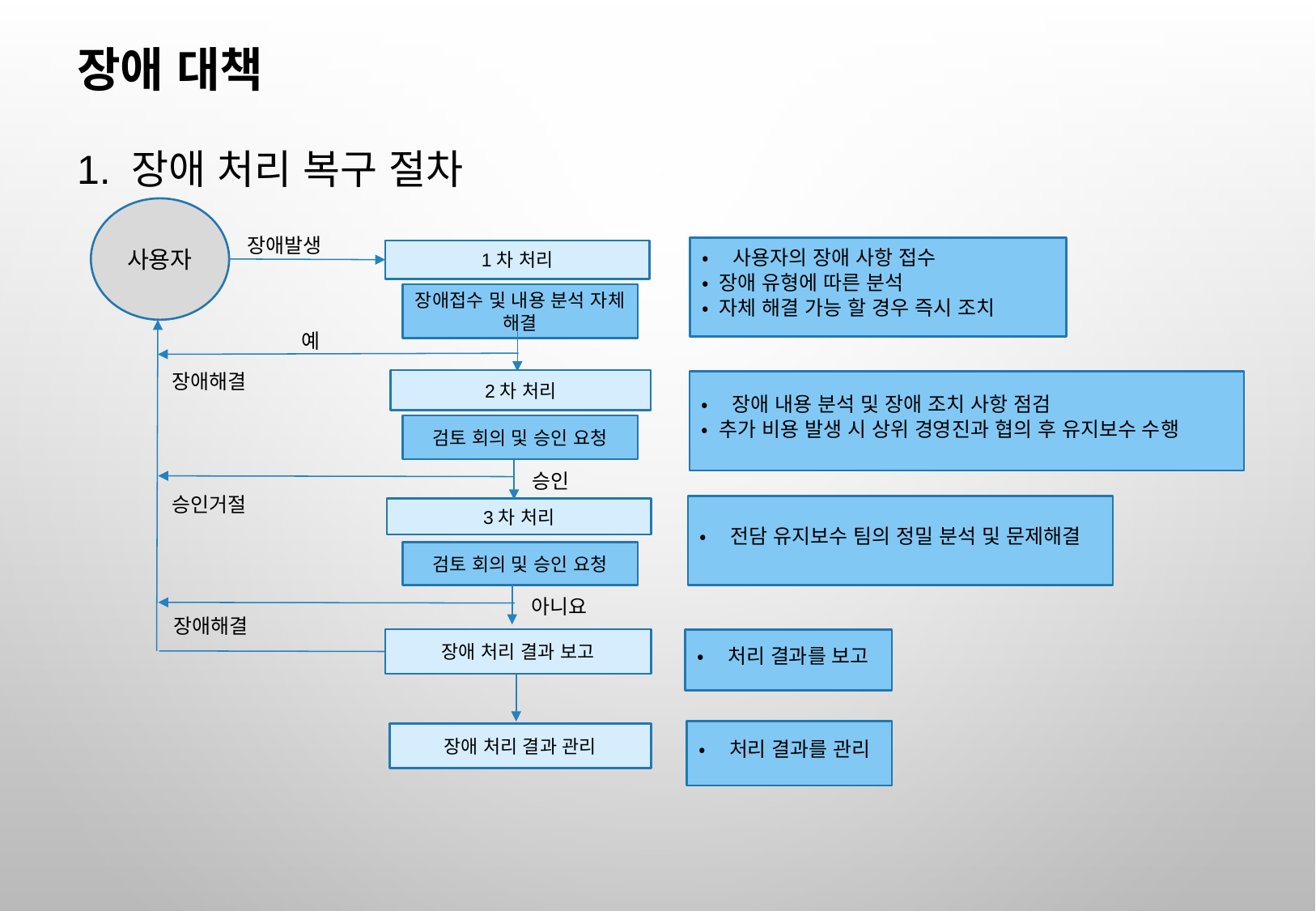

장애 대책

1. 장애 처리 복구 절차

사용자
장애발생
• 사용자의 장애 사항 접수
• 장애 유형에 따른 분석
• 자체 해결 가능 할 경우 즉시 조치
1차 처리
장애접수 및 내용 분석 자체 해결
예
장애해결
2차 처리
• 장애 내용 분석 및 장애 조치 사항 점검
• 추가 비용 발생 시 상위 경영진과 협의 후 유지보수 수행
검토 회의 및 승인 요청
승인
승인거절
• 전담 유지보수 팀의 정밀 분석 및 문제해결
3차 처리
검토 회의 및 승인 요청
아니요
장애해결
장애 처리 결과 보고
• 처리 결과를 보고
• 처리 결과를 관리
장애 처리 결과 관리
73